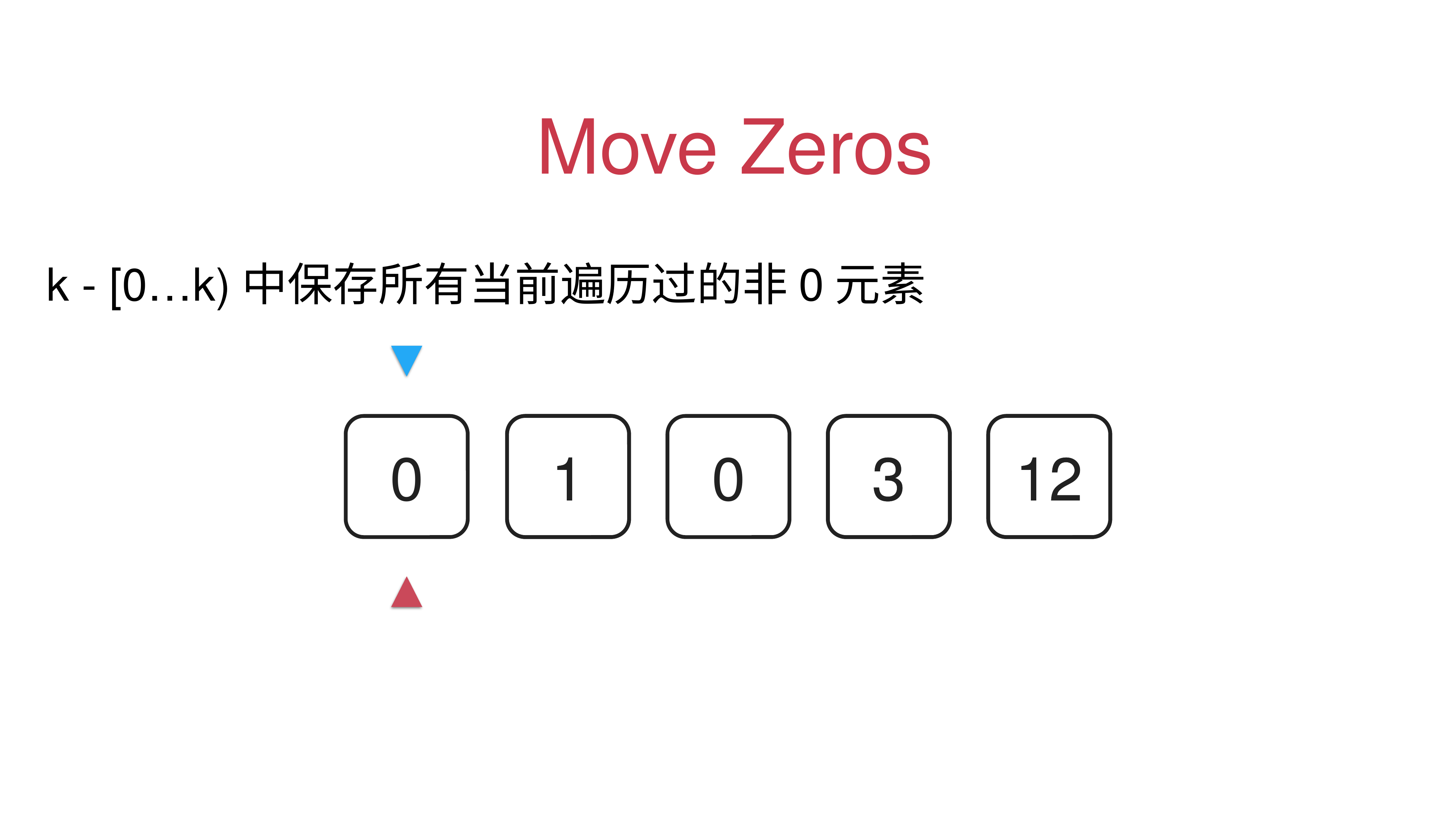

# Move Zeros
k - [0…k)中保存所有当前遍历过的非0元素

0
1
1
0
3
3
12
12